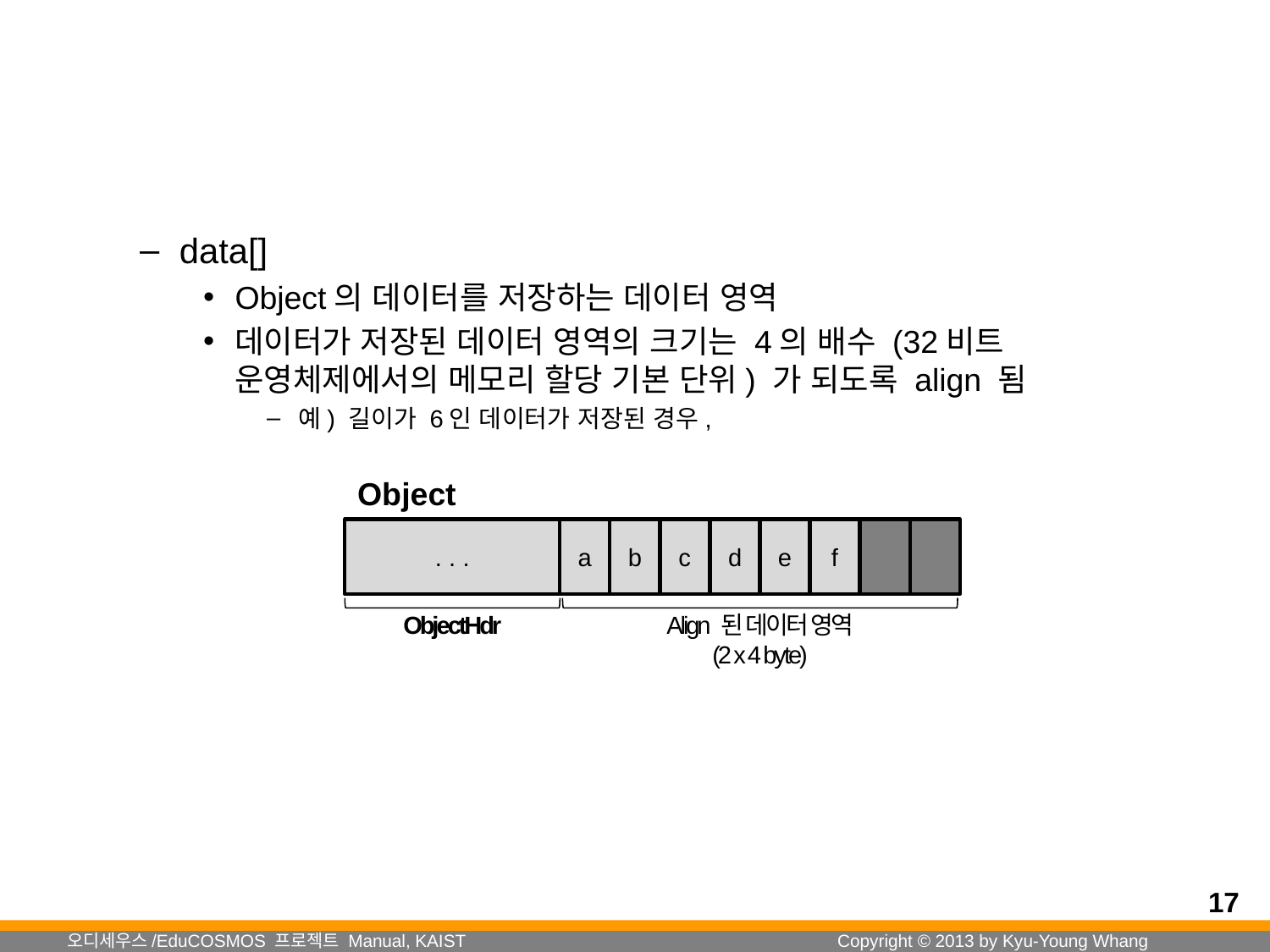

#
data[]
Object의 데이터를 저장하는 데이터 영역
데이터가 저장된 데이터 영역의 크기는 4의 배수 (32비트 운영체제에서의 메모리 할당 기본 단위) 가 되도록 align 됨
예) 길이가 6인 데이터가 저장된 경우,

Object

. . .
a
b
c
d
e
f

ObjectHdr
Align 된 데이터 영역
(2 x 4 byte)